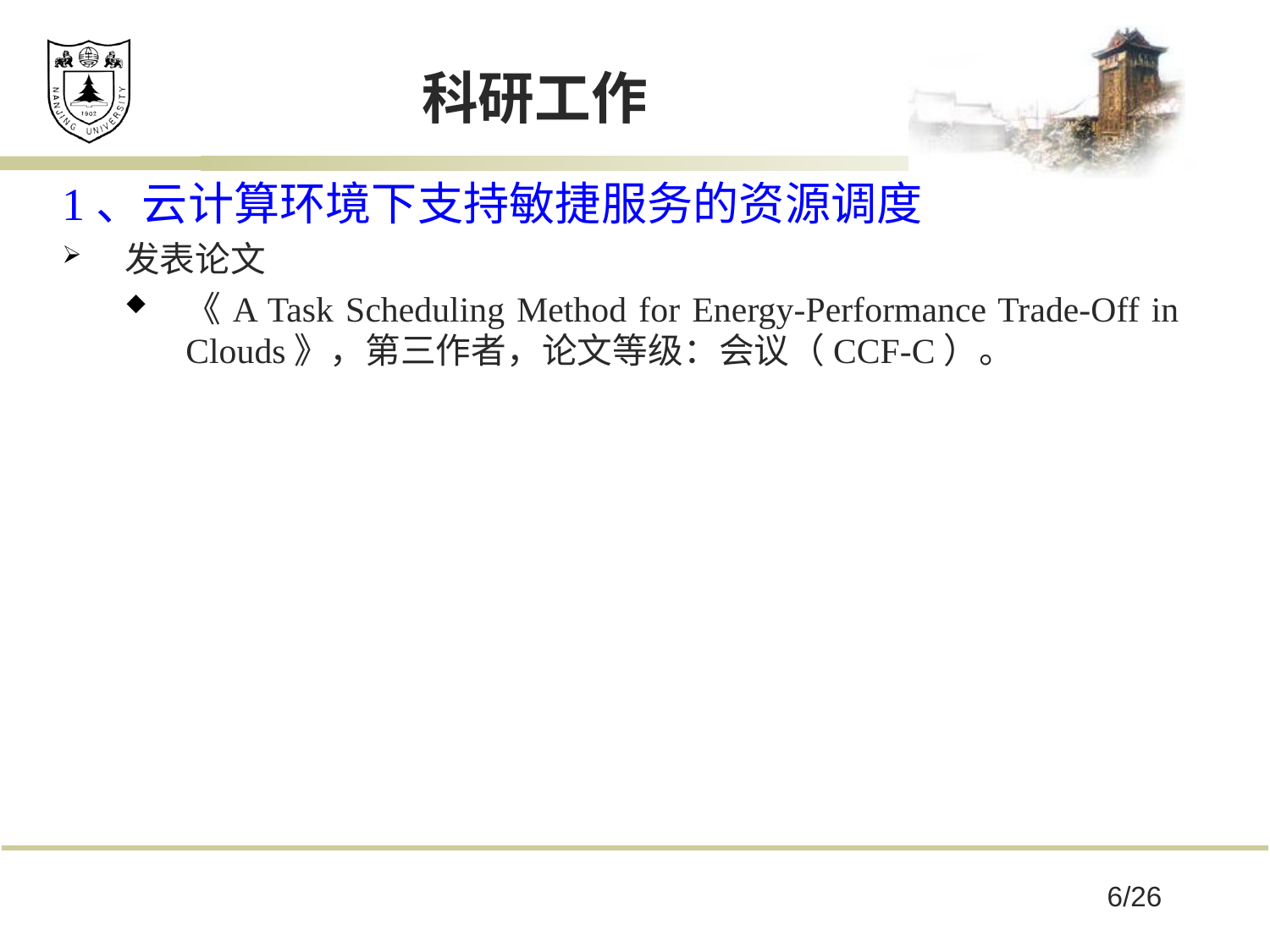

# 科研工作
1、云计算环境下支持敏捷服务的资源调度
发表论文
《A Task Scheduling Method for Energy-Performance Trade-Off in Clouds》，第三作者，论文等级：会议（CCF-C）。

6/26